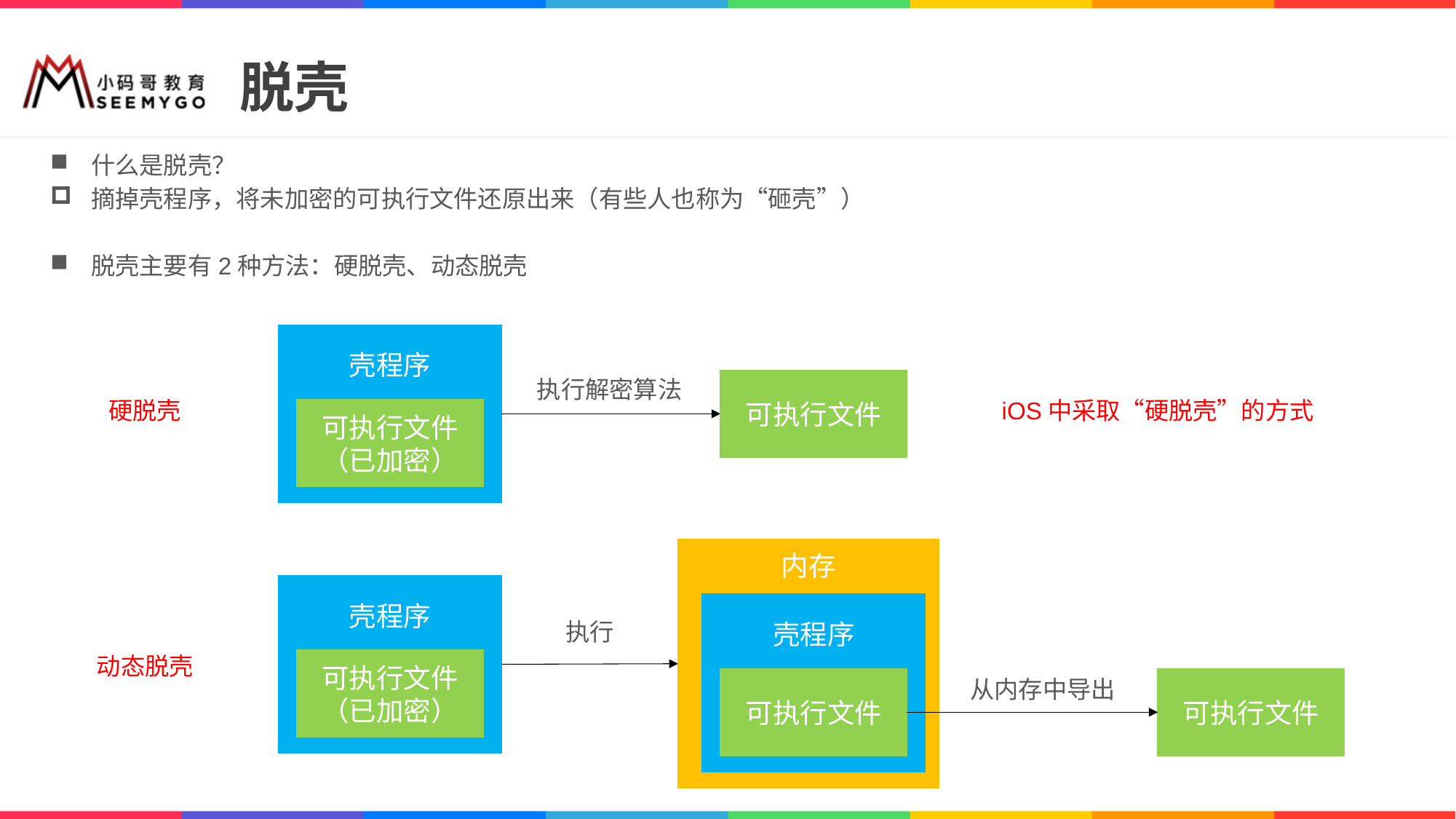

# 脱壳
什么是脱壳？
摘掉壳程序，将未加密的可执行文件还原出来（有些人也称为“砸壳”）

脱壳主要有2种方法：硬脱壳、动态脱壳
壳程序

可执行文件
（已加密）
执行解密算法
可执行文件
iOS中采取“硬脱壳”的方式
硬脱壳
内存

壳程序

可执行文件
壳程序

可执行文件
（已加密）
执行
动态脱壳
从内存中导出
可执行文件